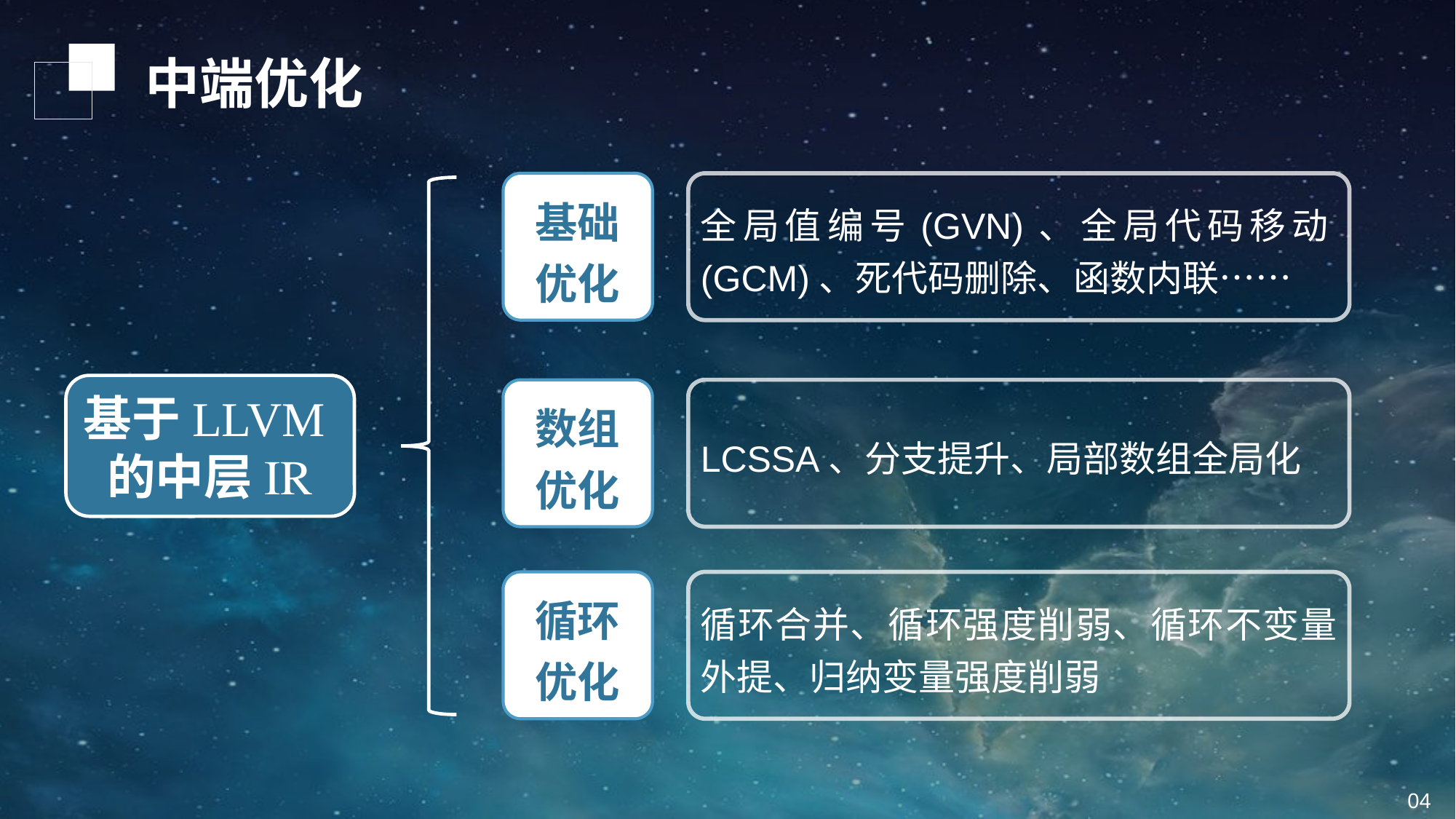

中端优化

基础优化
全局值编号(GVN)、全局代码移动(GCM)、死代码删除、函数内联……

基于LLVM的中层IR
数组优化
LCSSA、分支提升、局部数组全局化
循环优化
循环合并、循环强度削弱、循环不变量外提、归纳变量强度削弱
04